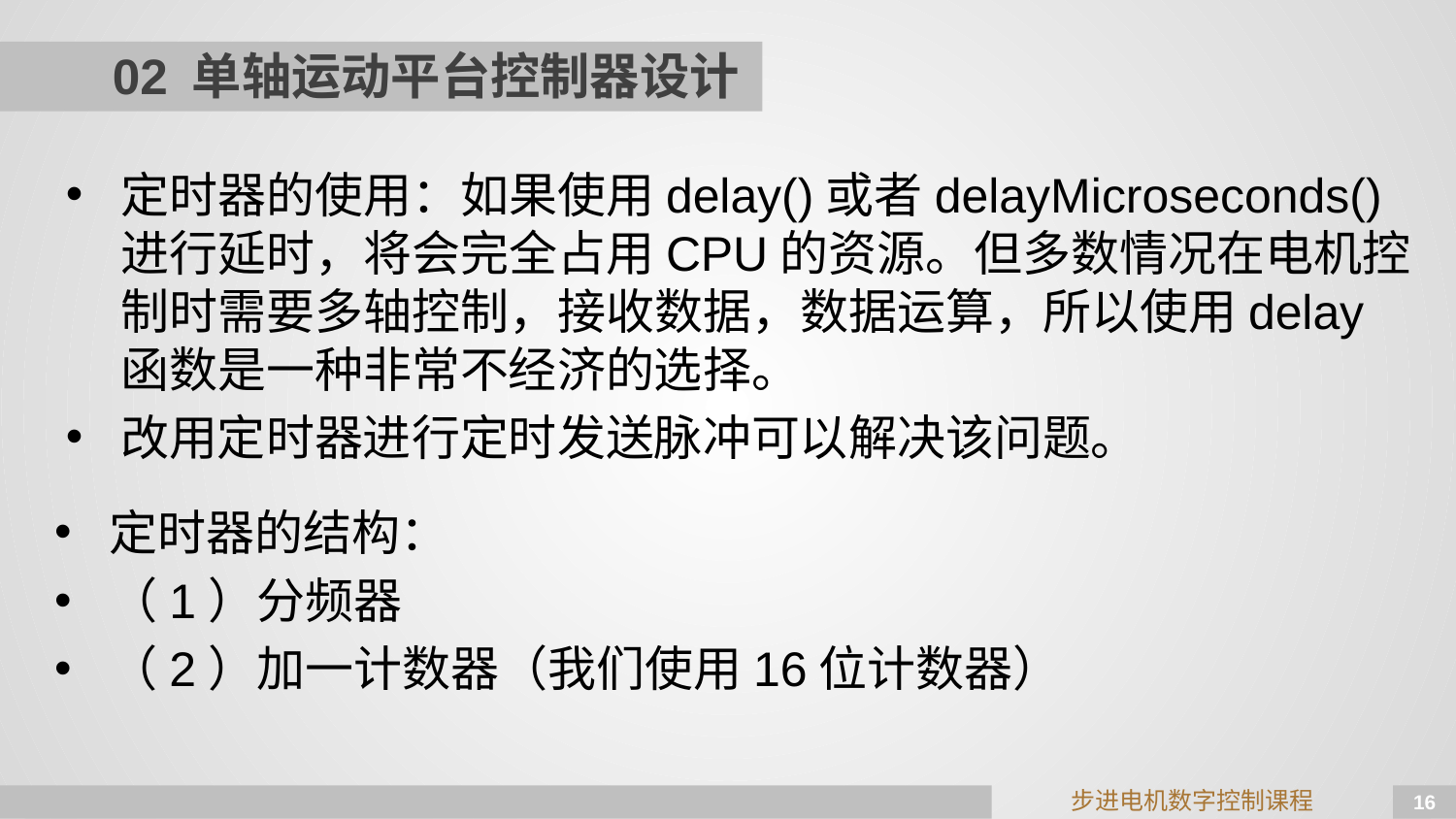

# 02 单轴运动平台控制器设计
定时器的使用：如果使用delay()或者delayMicroseconds()进行延时，将会完全占用CPU的资源。但多数情况在电机控制时需要多轴控制，接收数据，数据运算，所以使用delay函数是一种非常不经济的选择。
改用定时器进行定时发送脉冲可以解决该问题。
定时器的结构：
（1）分频器
（2）加一计数器（我们使用16位计数器）